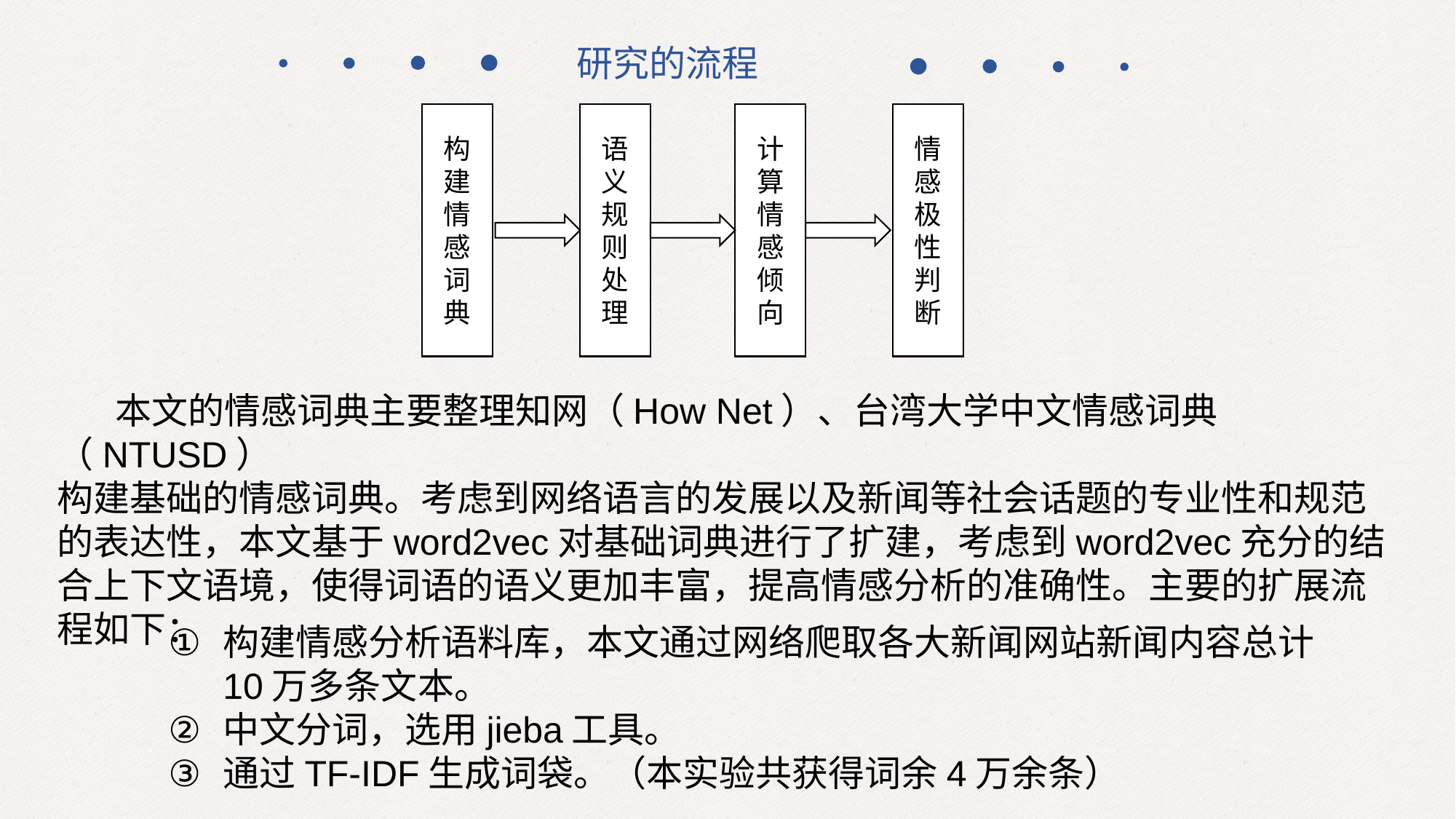

研究的流程

构建情感词典
语义规则处理
计算情感倾向
情感极性判断

      本文的情感词典主要整理知网（How Net）、台湾大学中文情感词典（NTUSD）
构建基础的情感词典。考虑到网络语言的发展以及新闻等社会话题的专业性和规范的表达性，本文基于word2vec对基础词典进行了扩建，考虑到word2vec充分的结合上下文语境，使得词语的语义更加丰富，提高情感分析的准确性。主要的扩展流程如下：
构建情感分析语料库，本文通过网络爬取各大新闻网站新闻内容总计10万多条文本。
中文分词，选用jieba工具。
通过TF-IDF生成词袋。（本实验共获得词余4万余条）